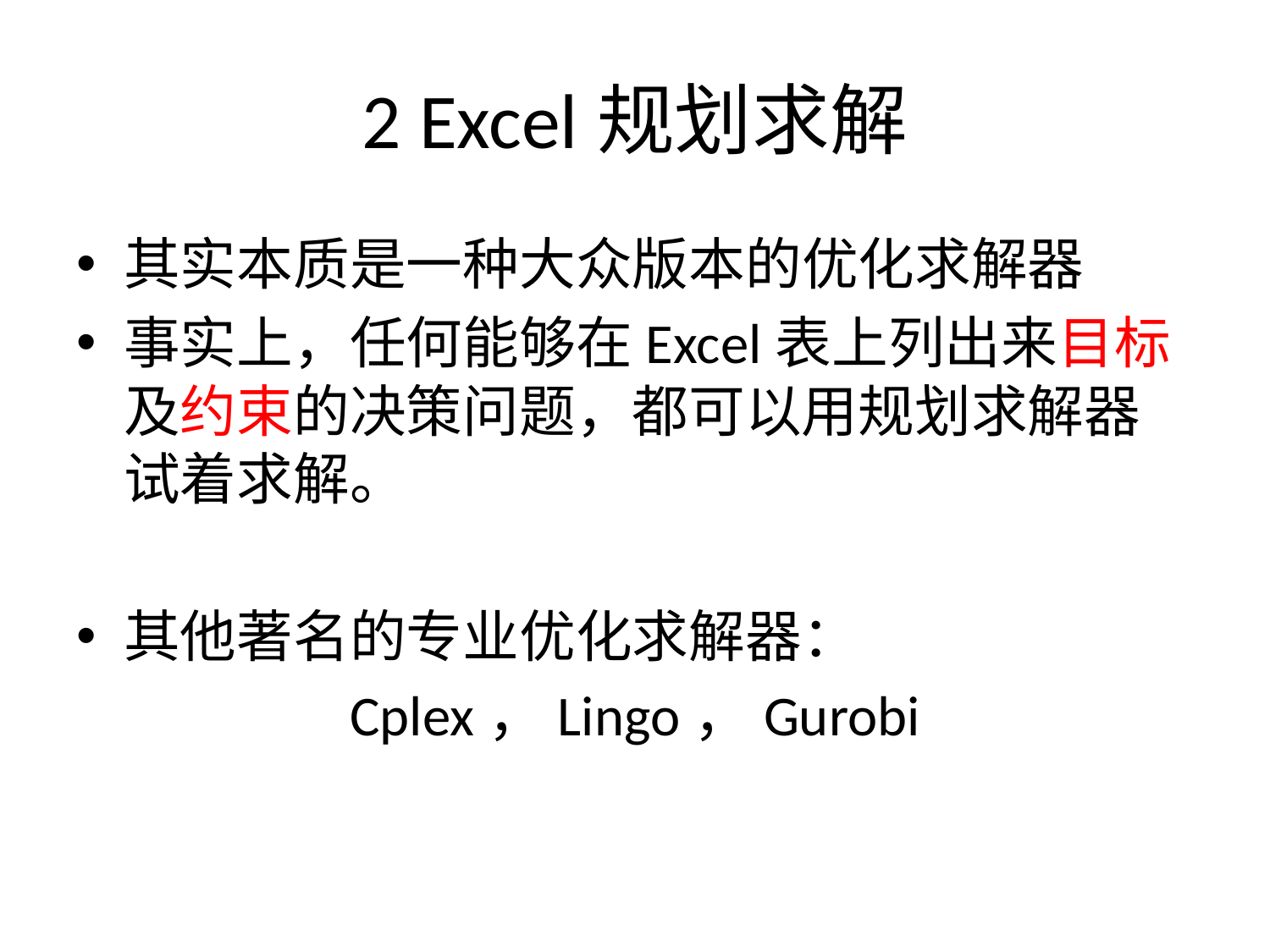

# 2 Excel规划求解
其实本质是一种大众版本的优化求解器
事实上，任何能够在Excel表上列出来目标及约束的决策问题，都可以用规划求解器试着求解。

其他著名的专业优化求解器：
Cplex，Lingo，Gurobi